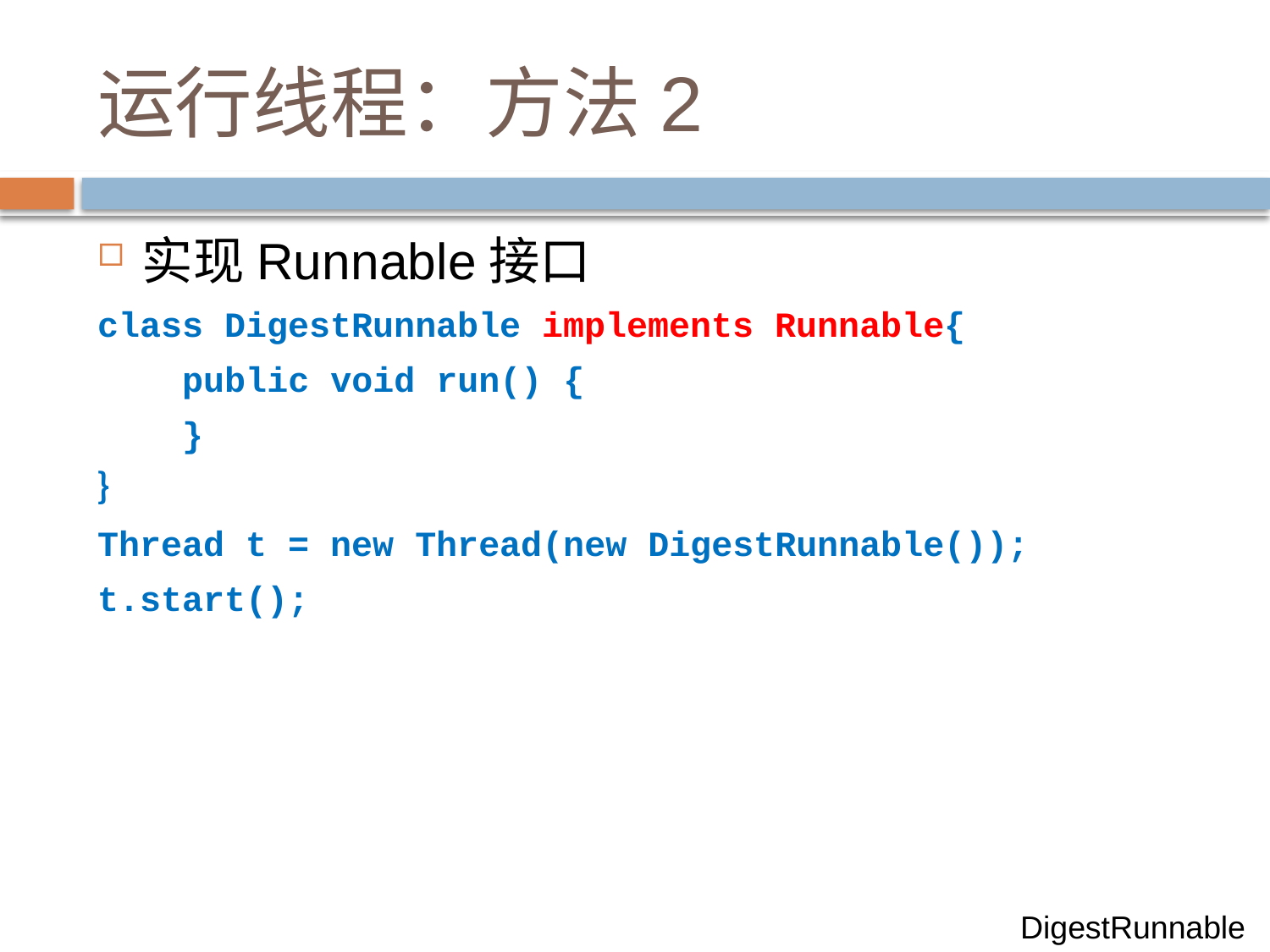

# 运行线程：方法2
实现Runnable接口
class DigestRunnable implements Runnable{
    public void run() {
    }
｝
Thread t = new Thread(new DigestRunnable());
t.start();
DigestRunnable